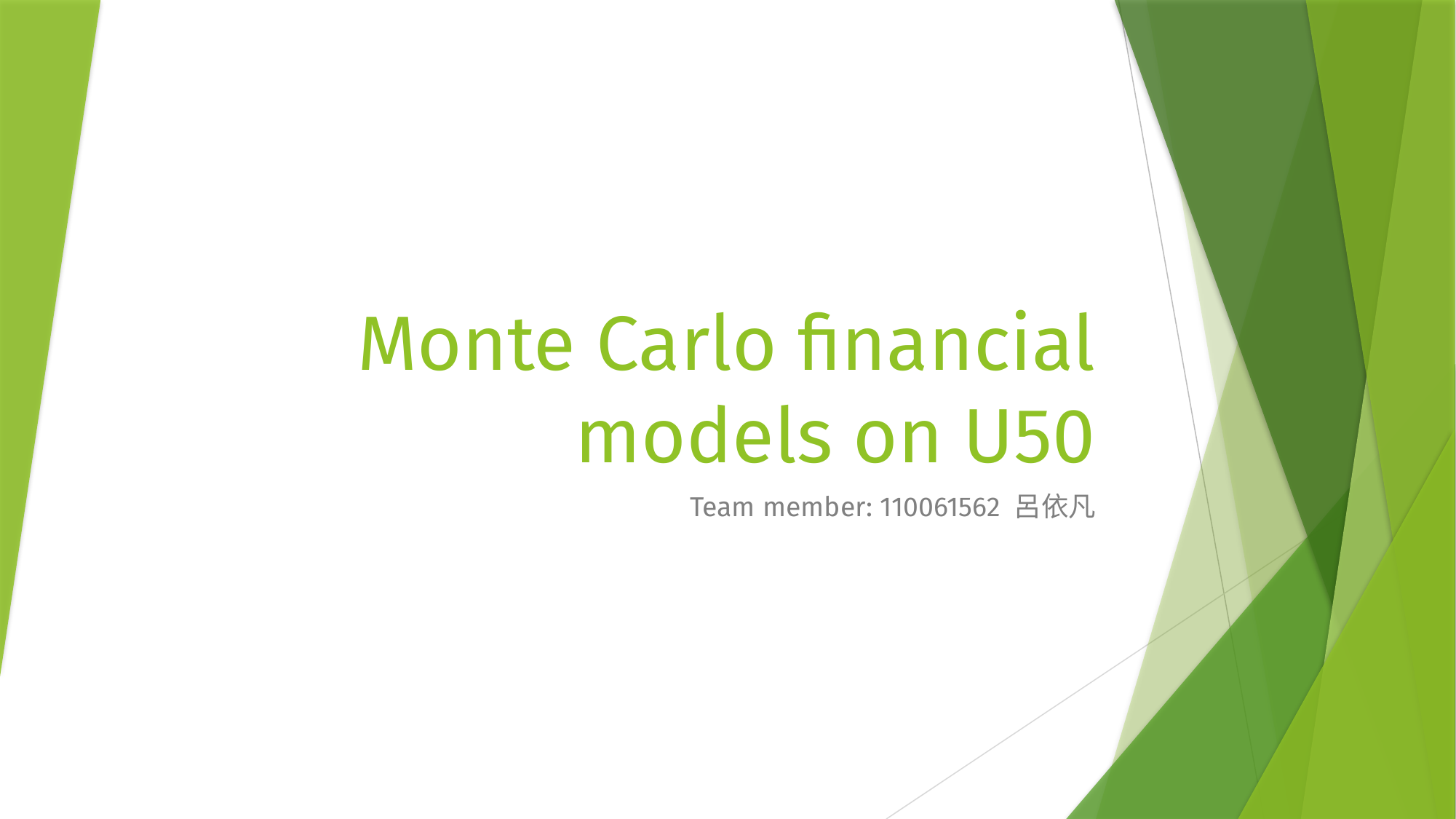

# Monte Carlo financial models on U50
Team member: 110061562 呂依凡